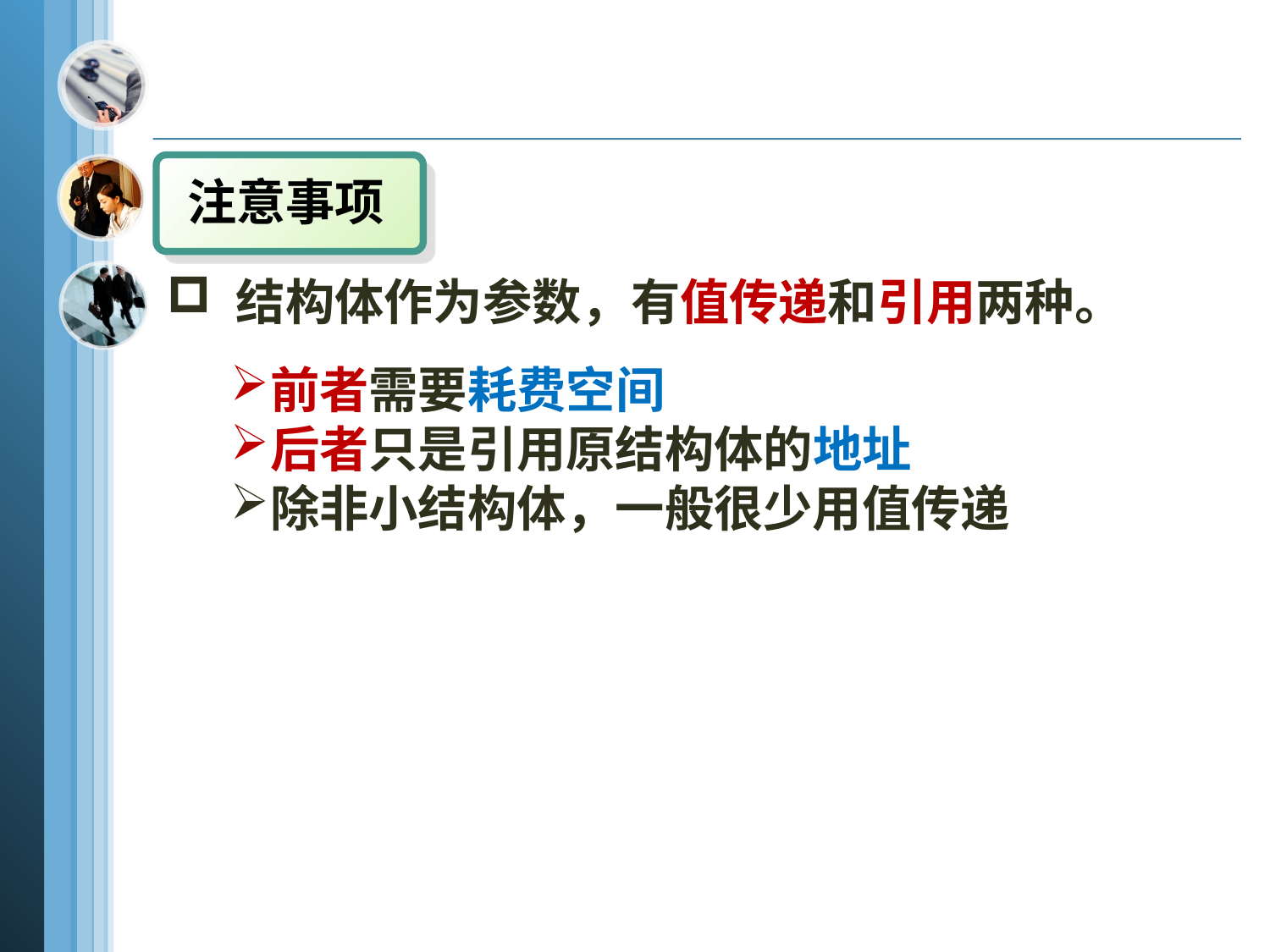

注意事项
 结构体作为参数，有值传递和引用两种。
前者需要耗费空间
后者只是引用原结构体的地址
除非小结构体，一般很少用值传递